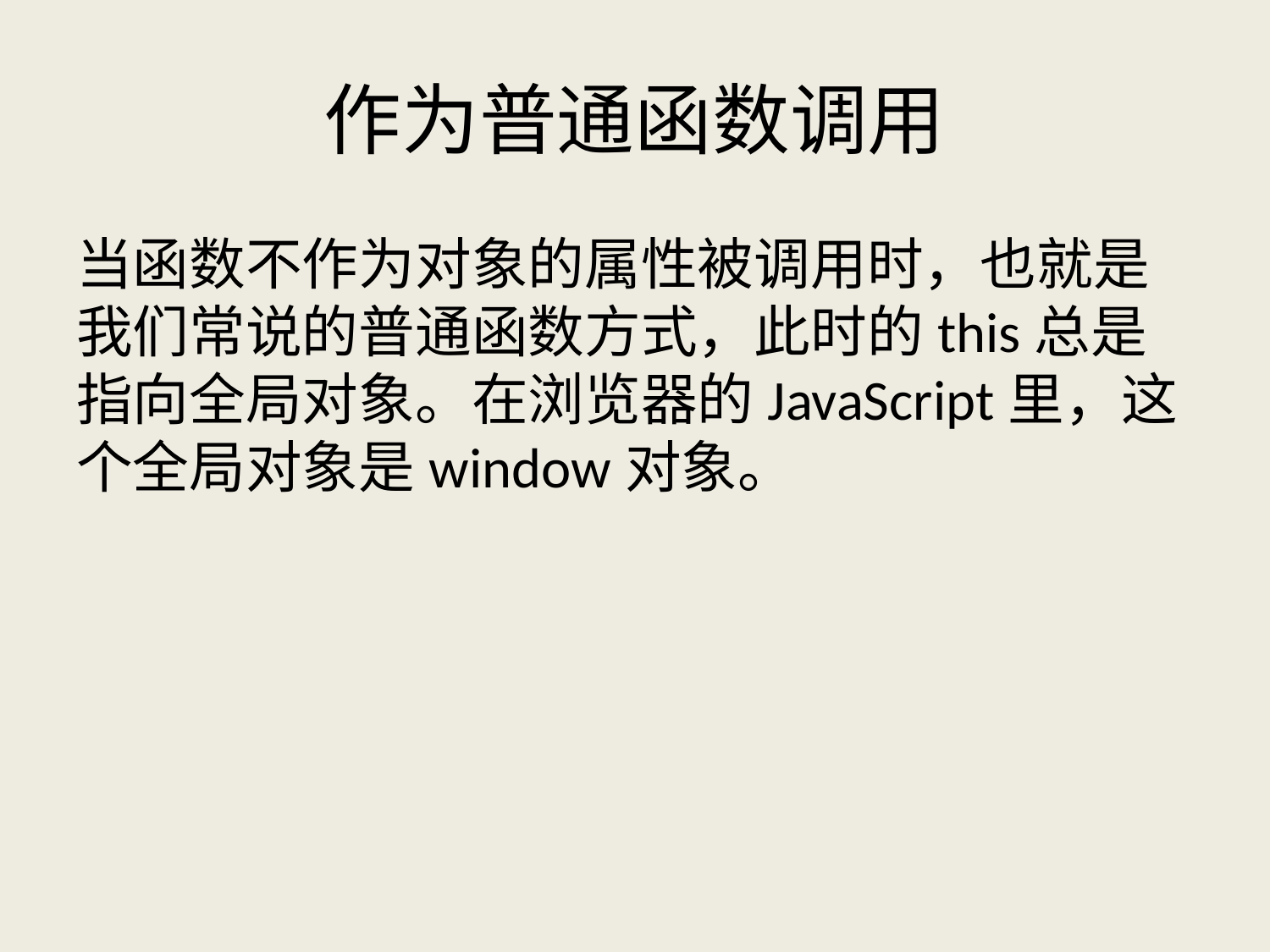

# 作为普通函数调用
当函数不作为对象的属性被调用时，也就是我们常说的普通函数方式，此时的this总是指向全局对象。在浏览器的JavaScript里，这个全局对象是window对象。